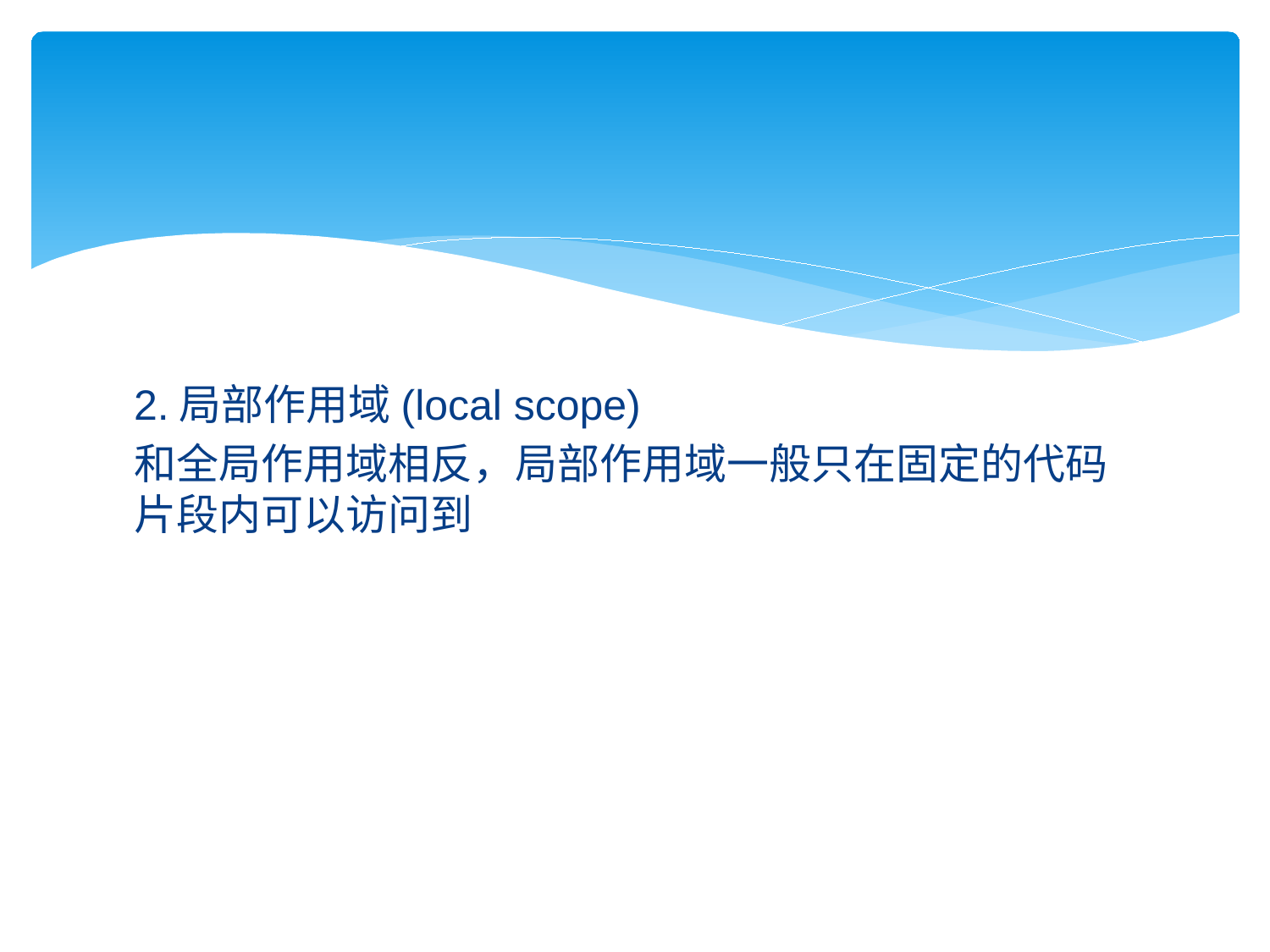

#
2.局部作用域(local scope)
和全局作用域相反，局部作用域一般只在固定的代码片段内可以访问到